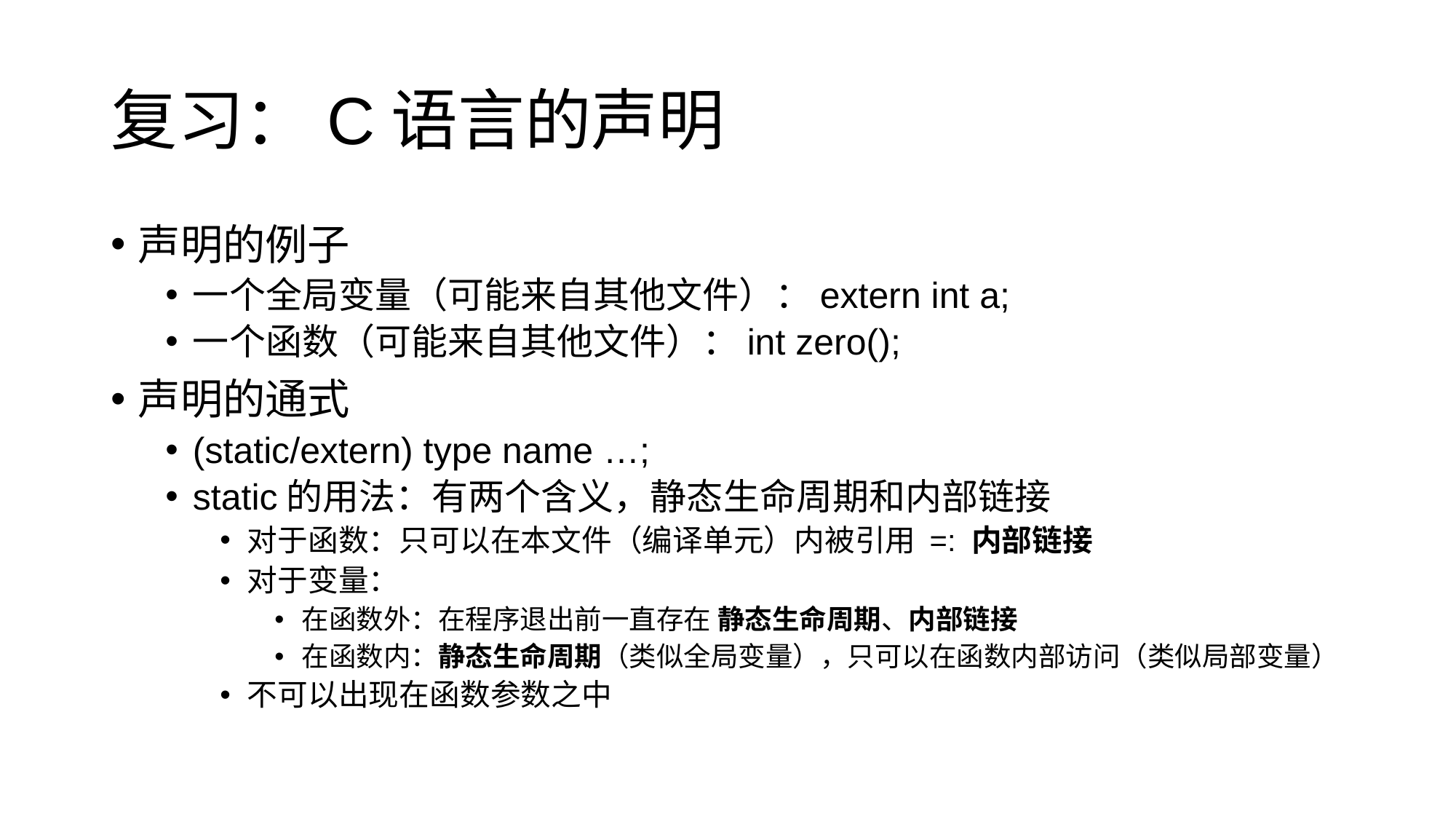

# 复习：C语言的声明
声明的例子
一个全局变量（可能来自其他文件）：extern int a;
一个函数（可能来自其他文件）：int zero();
声明的通式
(static/extern) type name …;
static的用法：有两个含义，静态生命周期和内部链接
对于函数：只可以在本文件（编译单元）内被引用 =: 内部链接
对于变量：
在函数外：在程序退出前一直存在 静态生命周期、内部链接
在函数内：静态生命周期（类似全局变量），只可以在函数内部访问（类似局部变量）
不可以出现在函数参数之中